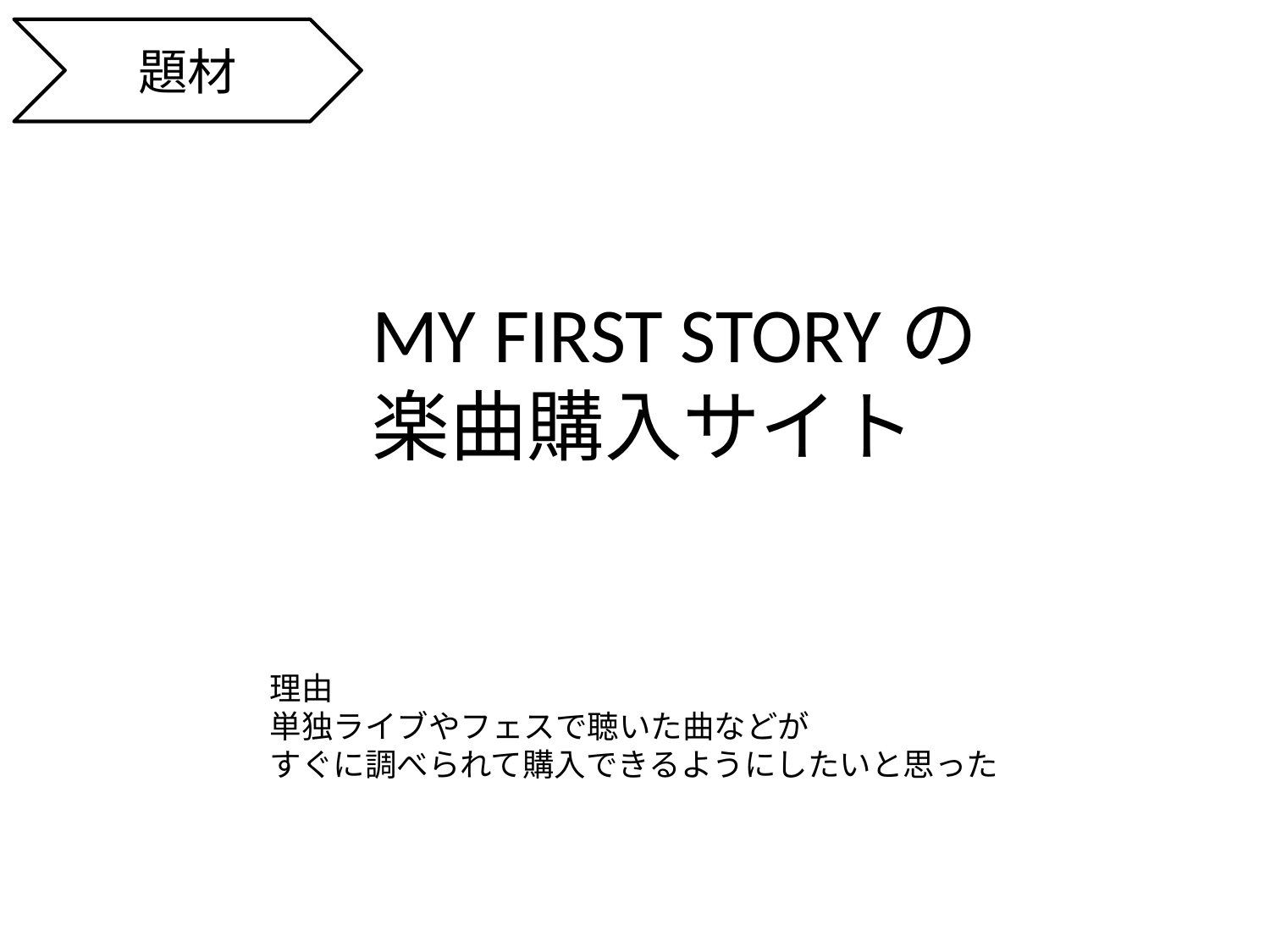

題材
MY FIRST STORYの
楽曲購入サイト
理由
単独ライブやフェスで聴いた曲などが
すぐに調べられて購入できるようにしたいと思った